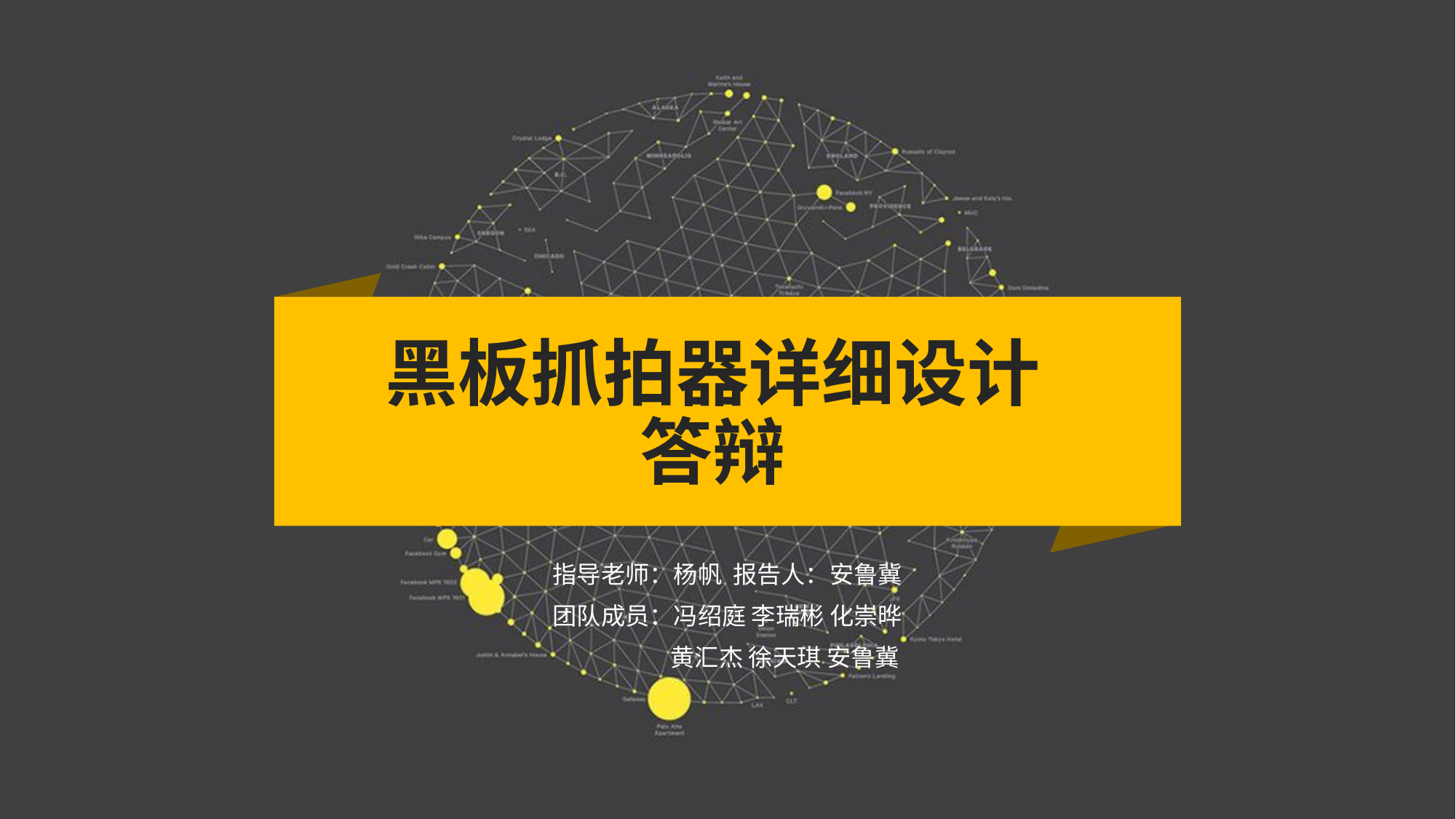

黑板抓拍器详细设计答辩
指导老师：杨帆  报告人：安鲁冀
团队成员：冯绍庭 李瑞彬 化崇晔
                    黄汇杰 徐天琪 安鲁冀